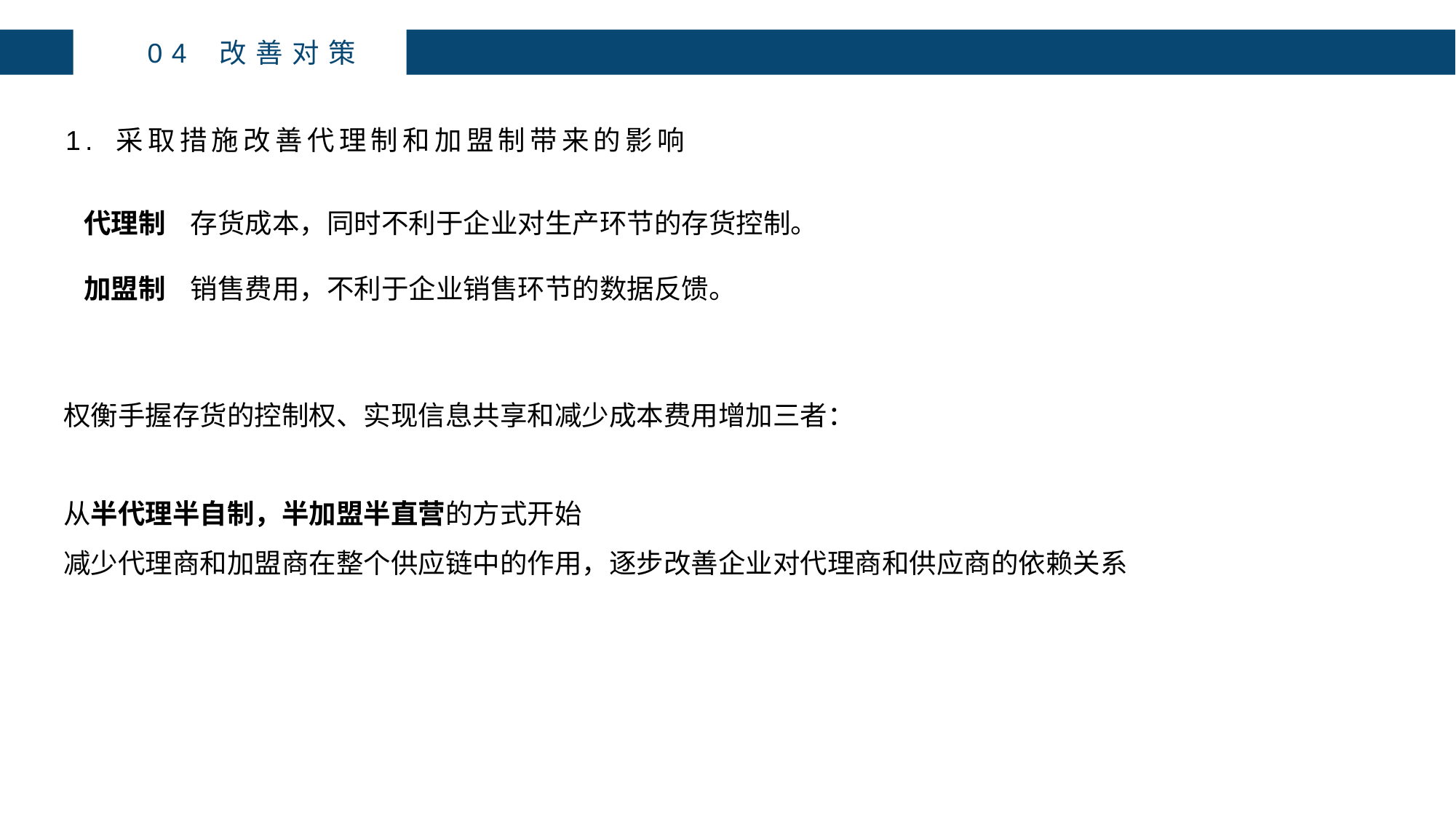

04 改善对策
1. 采取措施改善代理制和加盟制带来的影响
代理制    存货成本，同时不利于企业对生产环节的存货控制。

加盟制    销售费用，不利于企业销售环节的数据反馈。
权衡手握存货的控制权、实现信息共享和减少成本费用增加三者：

从半代理半自制，半加盟半直营的方式开始
减少代理商和加盟商在整个供应链中的作用，逐步改善企业对代理商和供应商的依赖关系